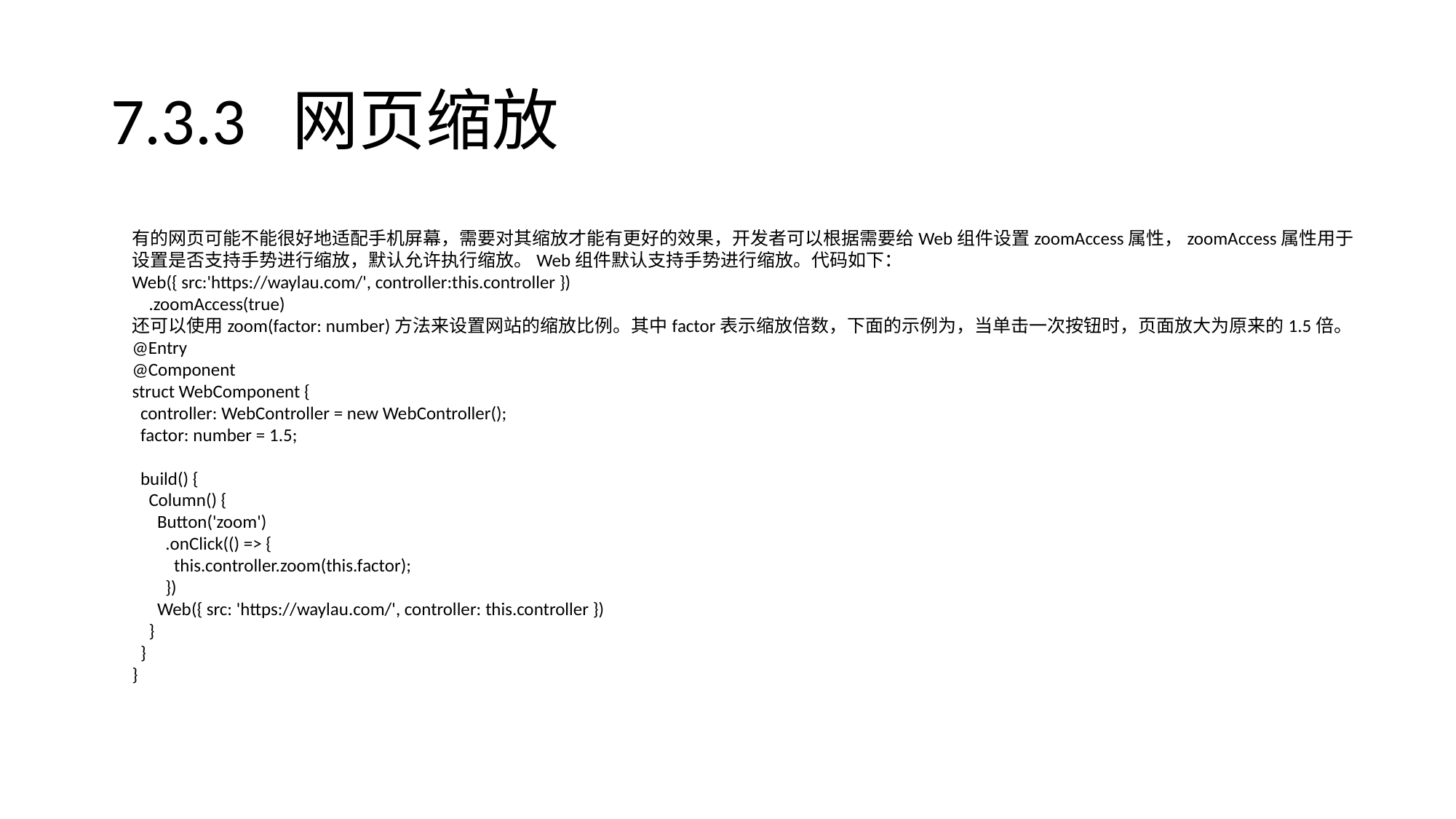

# 7.3.3  网页缩放
有的网页可能不能很好地适配手机屏幕，需要对其缩放才能有更好的效果，开发者可以根据需要给Web组件设置zoomAccess属性，zoomAccess属性用于设置是否支持手势进行缩放，默认允许执行缩放。Web组件默认支持手势进行缩放。代码如下：
Web({ src:'https://waylau.com/', controller:this.controller })
    .zoomAccess(true)
还可以使用zoom(factor: number)方法来设置网站的缩放比例。其中factor表示缩放倍数，下面的示例为，当单击一次按钮时，页面放大为原来的1.5倍。
@Entry
@Component
struct WebComponent {
  controller: WebController = new WebController();
  factor: number = 1.5;

  build() {
    Column() {
      Button('zoom')
        .onClick(() => {
          this.controller.zoom(this.factor);
        })
      Web({ src: 'https://waylau.com/', controller: this.controller })
    }
  }
}